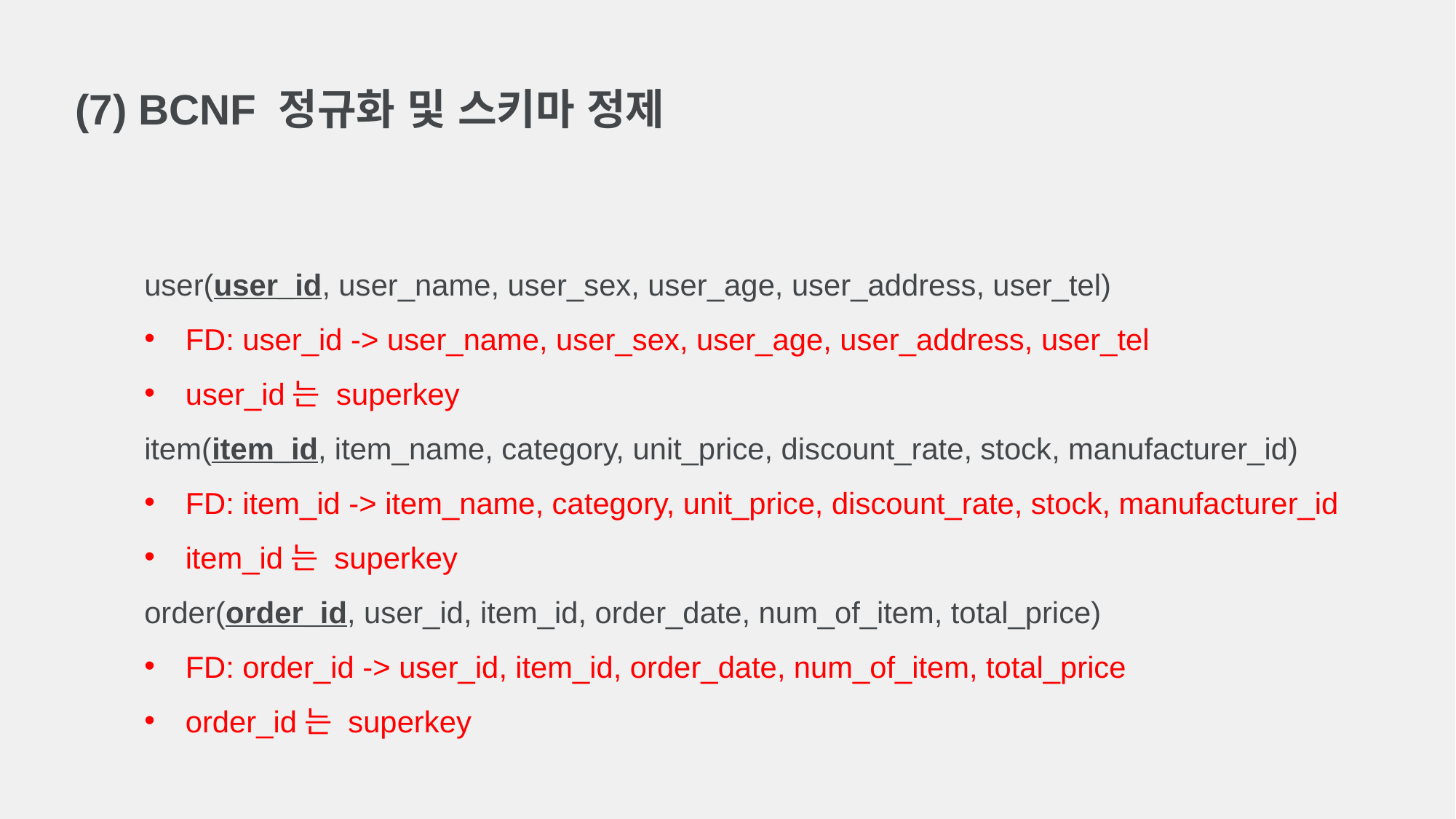

(7) BCNF 정규화 및 스키마 정제
user(user_id, user_name, user_sex, user_age, user_address, user_tel)
FD: user_id -> user_name, user_sex, user_age, user_address, user_tel
user_id는 superkey
item(item_id, item_name, category, unit_price, discount_rate, stock, manufacturer_id)
FD: item_id -> item_name, category, unit_price, discount_rate, stock, manufacturer_id
item_id는 superkey
order(order_id, user_id, item_id, order_date, num_of_item, total_price)
FD: order_id -> user_id, item_id, order_date, num_of_item, total_price
order_id는 superkey